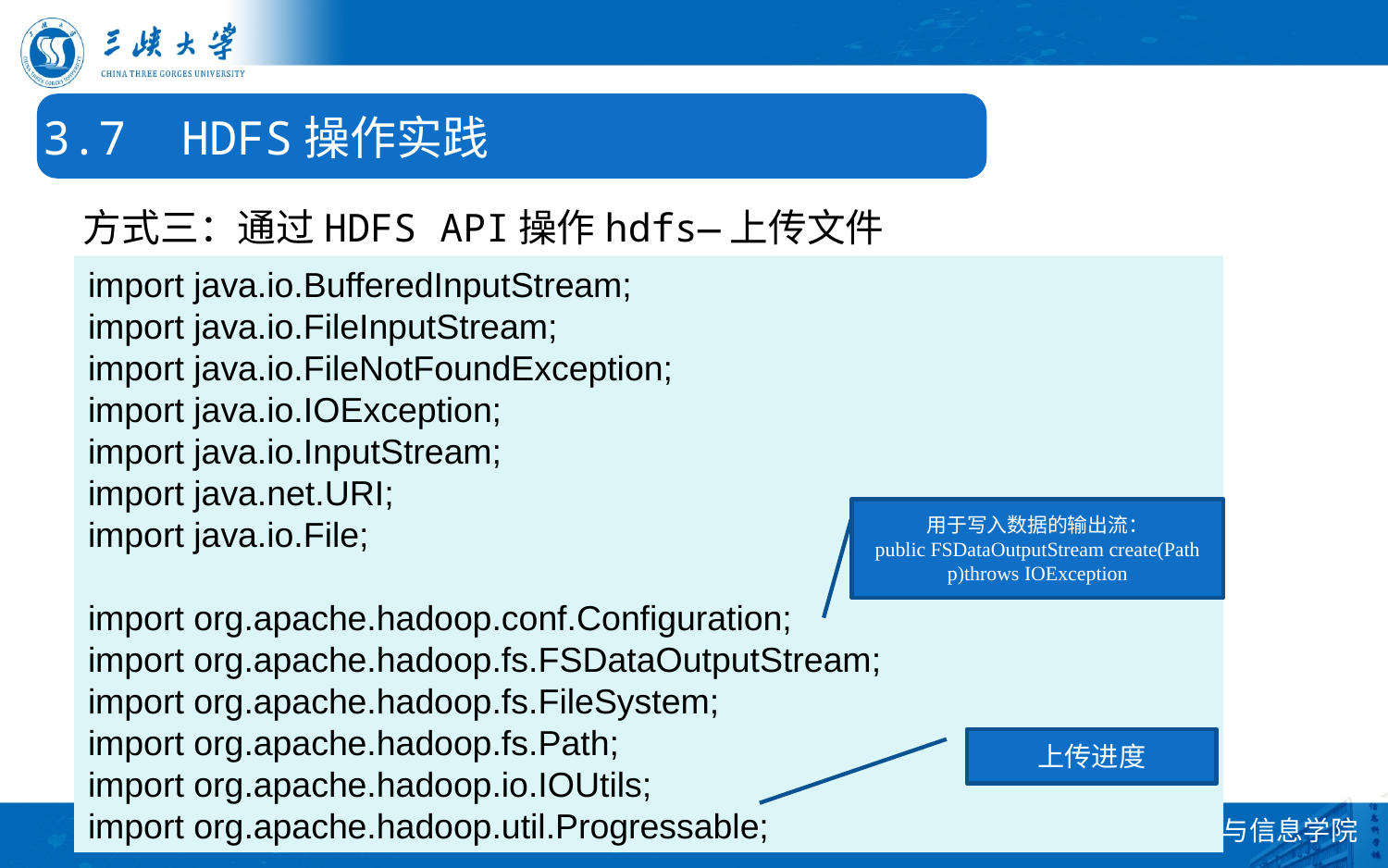

3.7	HDFS操作实践
方式三：通过HDFS API操作hdfs—上传文件
import java.io.BufferedInputStream;
import java.io.FileInputStream;
import java.io.FileNotFoundException;
import java.io.IOException;
import java.io.InputStream;
import java.net.URI;
import java.io.File;
import org.apache.hadoop.conf.Configuration;
import org.apache.hadoop.fs.FSDataOutputStream;
import org.apache.hadoop.fs.FileSystem;
import org.apache.hadoop.fs.Path;
import org.apache.hadoop.io.IOUtils;
import org.apache.hadoop.util.Progressable;
用于写入数据的输出流：
public FSDataOutputStream create(Path p)throws IOException
上传进度